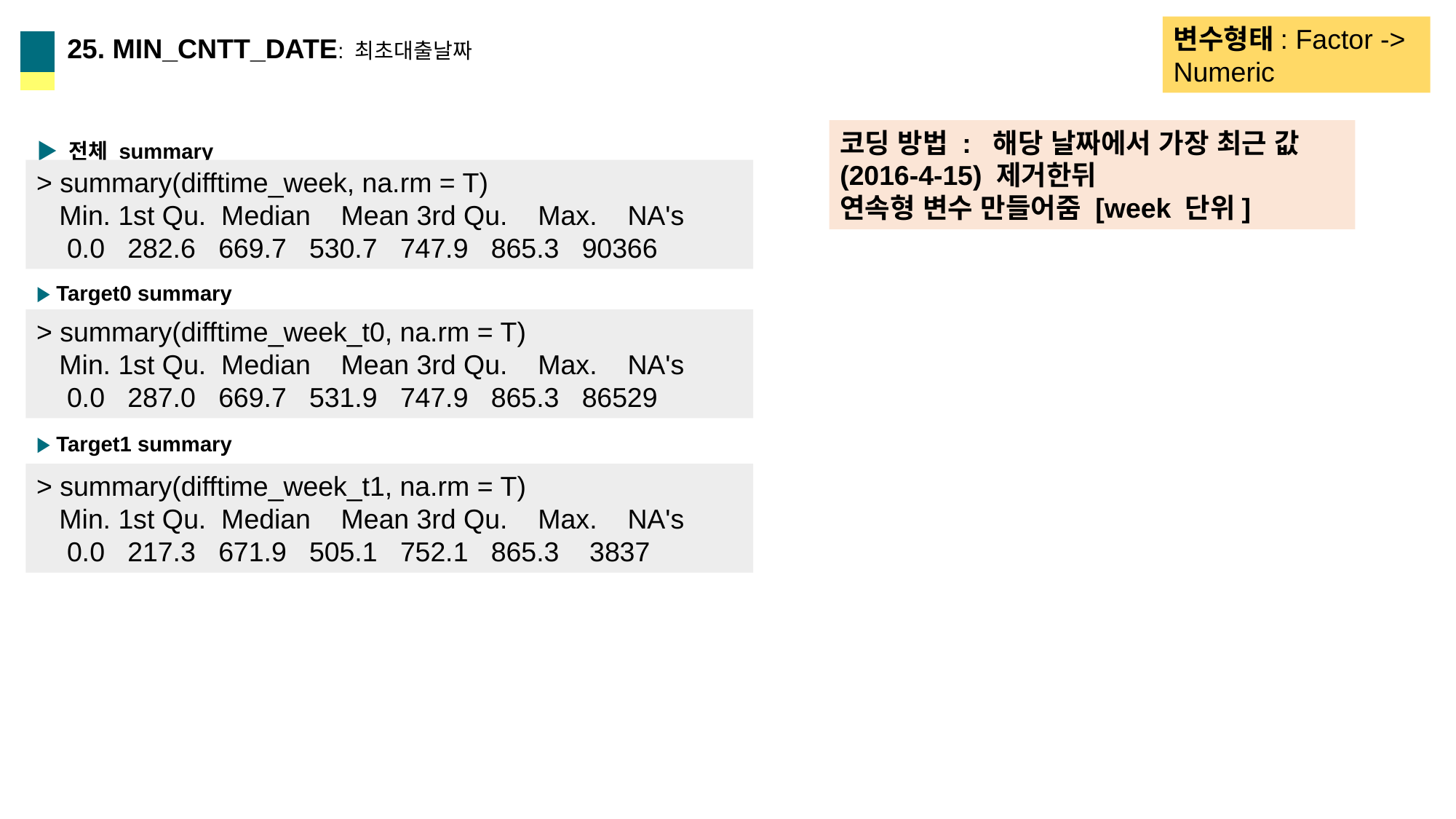

변수형태: Factor -> Numeric
25. MIN_CNTT_DATE: 최초대출날짜

▶ 전체 summary
코딩 방법 :  해당 날짜에서 가장 최근 값(2016-4-15) 제거한뒤
연속형 변수 만들어줌 [week 단위]
> summary(difftime_week, na.rm = T)
   Min. 1st Qu.  Median    Mean 3rd Qu.    Max.    NA's
    0.0   282.6   669.7   530.7   747.9   865.3   90366
▶ Target0 summary
> summary(difftime_week_t0, na.rm = T)
   Min. 1st Qu.  Median    Mean 3rd Qu.    Max.    NA's
    0.0   287.0   669.7   531.9   747.9   865.3   86529
▶ Target1 summary
> summary(difftime_week_t1, na.rm = T)
   Min. 1st Qu.  Median    Mean 3rd Qu.    Max.    NA's
    0.0   217.3   671.9   505.1   752.1   865.3    3837